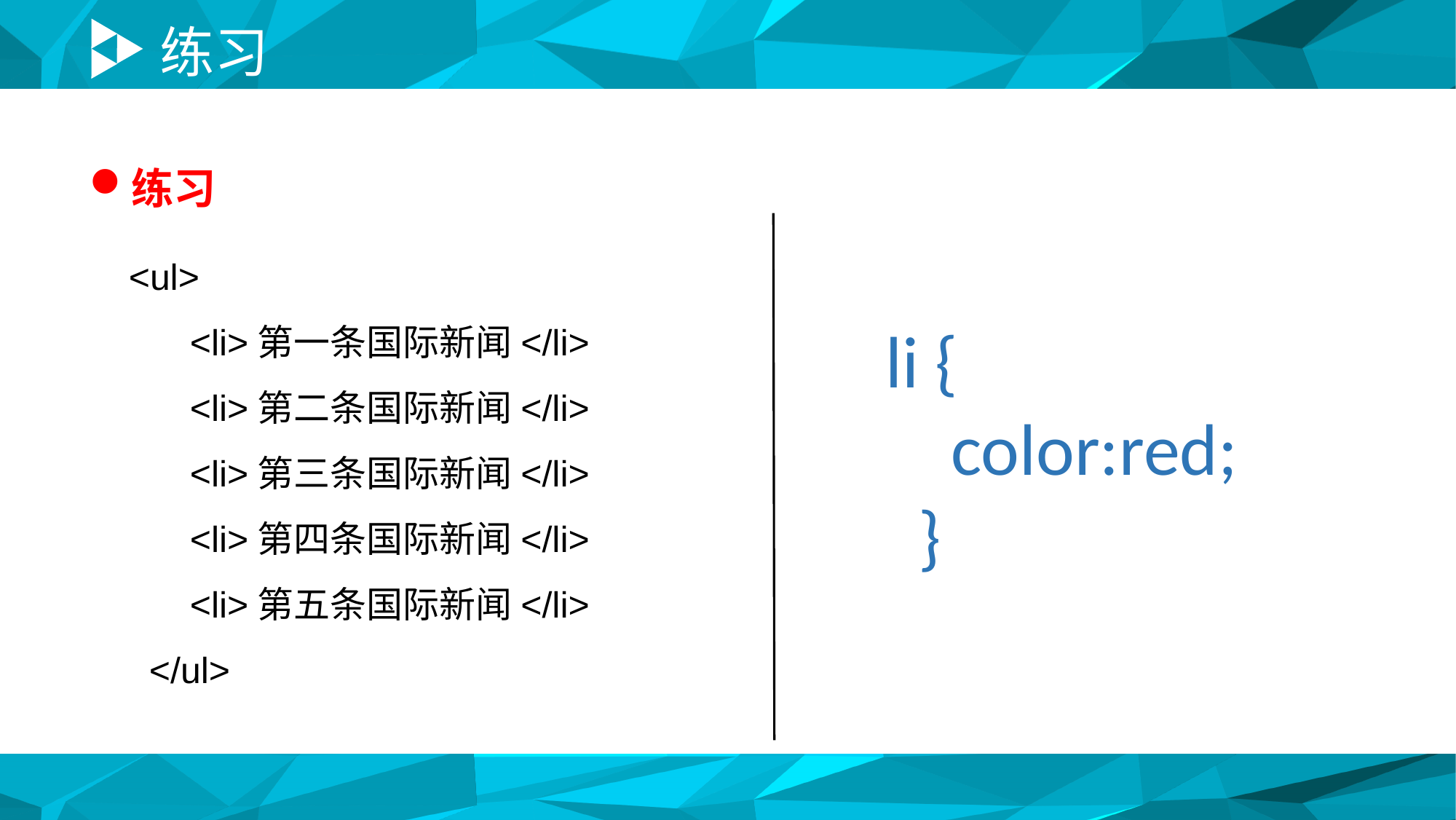

# 练习
练习
<ul>
      <li>第一条国际新闻</li>
      <li>第二条国际新闻</li>
      <li>第三条国际新闻</li>
      <li>第四条国际新闻</li>
      <li>第五条国际新闻</li>
  </ul>
li {
    color:red;
  }